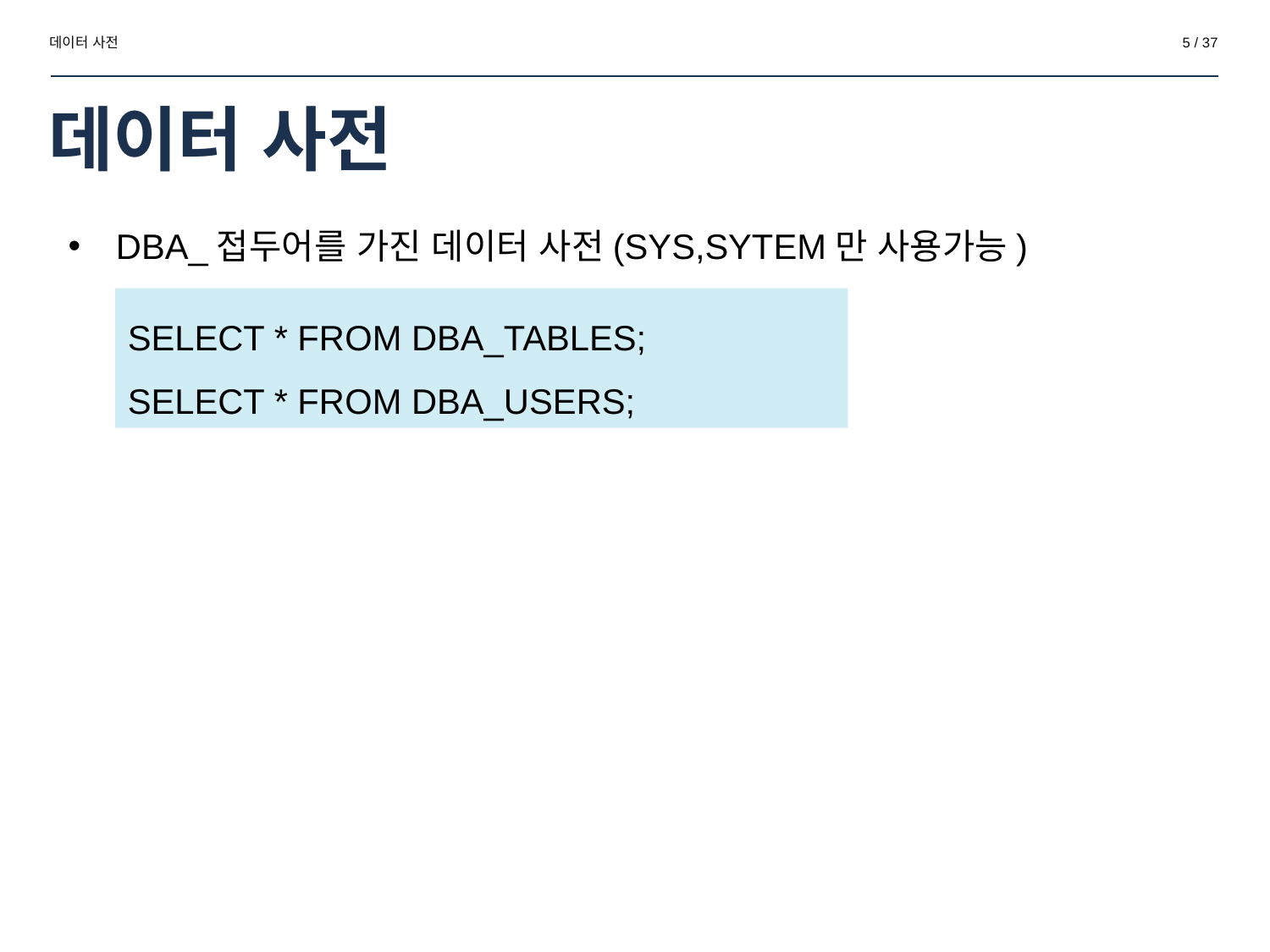

데이터 사전
5 / 37
# 데이터 사전
DBA_접두어를 가진 데이터 사전(SYS,SYTEM만 사용가능)
SELECT * FROM DBA_TABLES;
SELECT * FROM DBA_USERS;